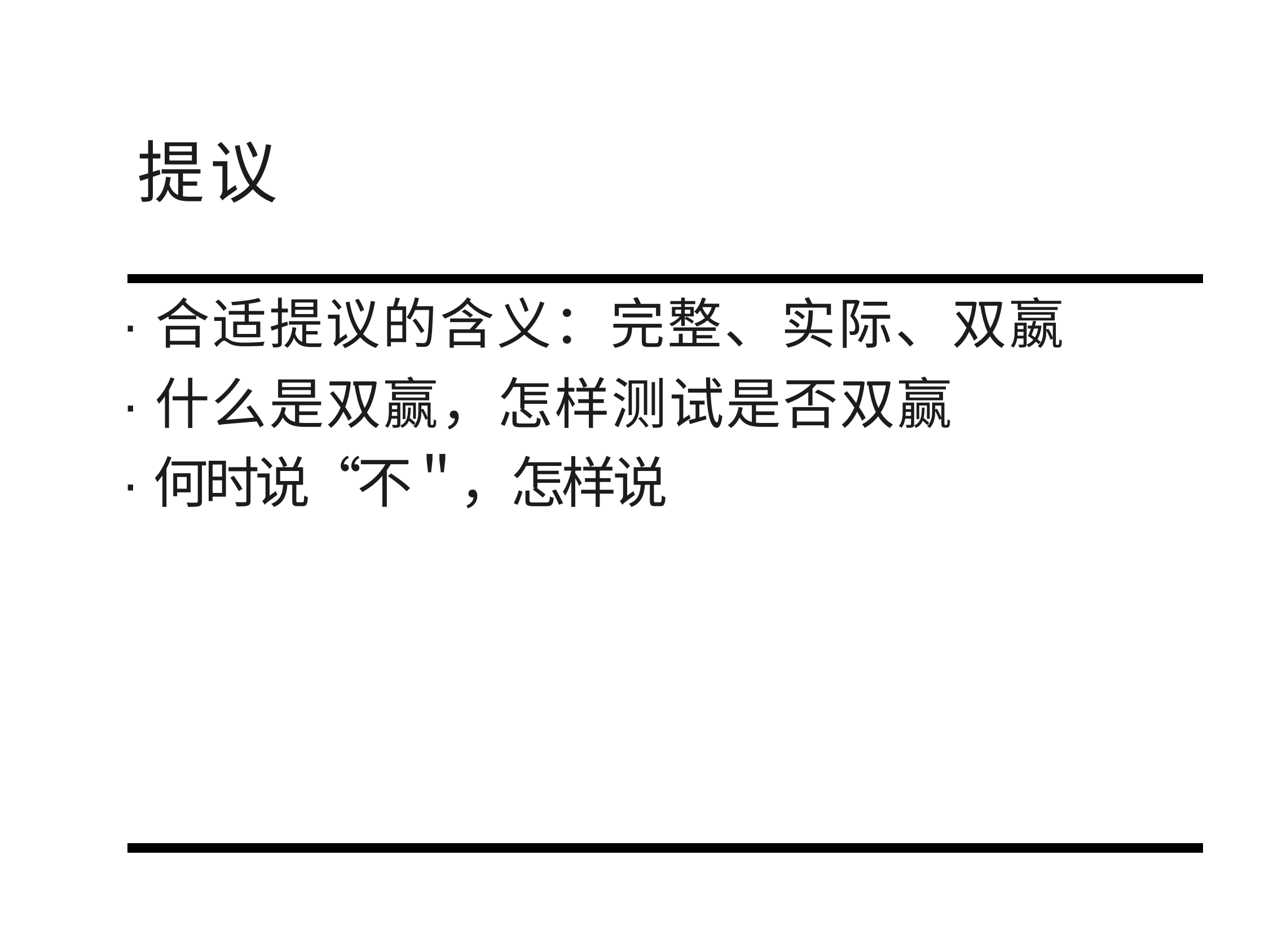

# 提议
·合适提议的含义：完整、实际、双嬴
·什么是双赢，怎样测试是否双赢
·何时说“不＂，怎样说